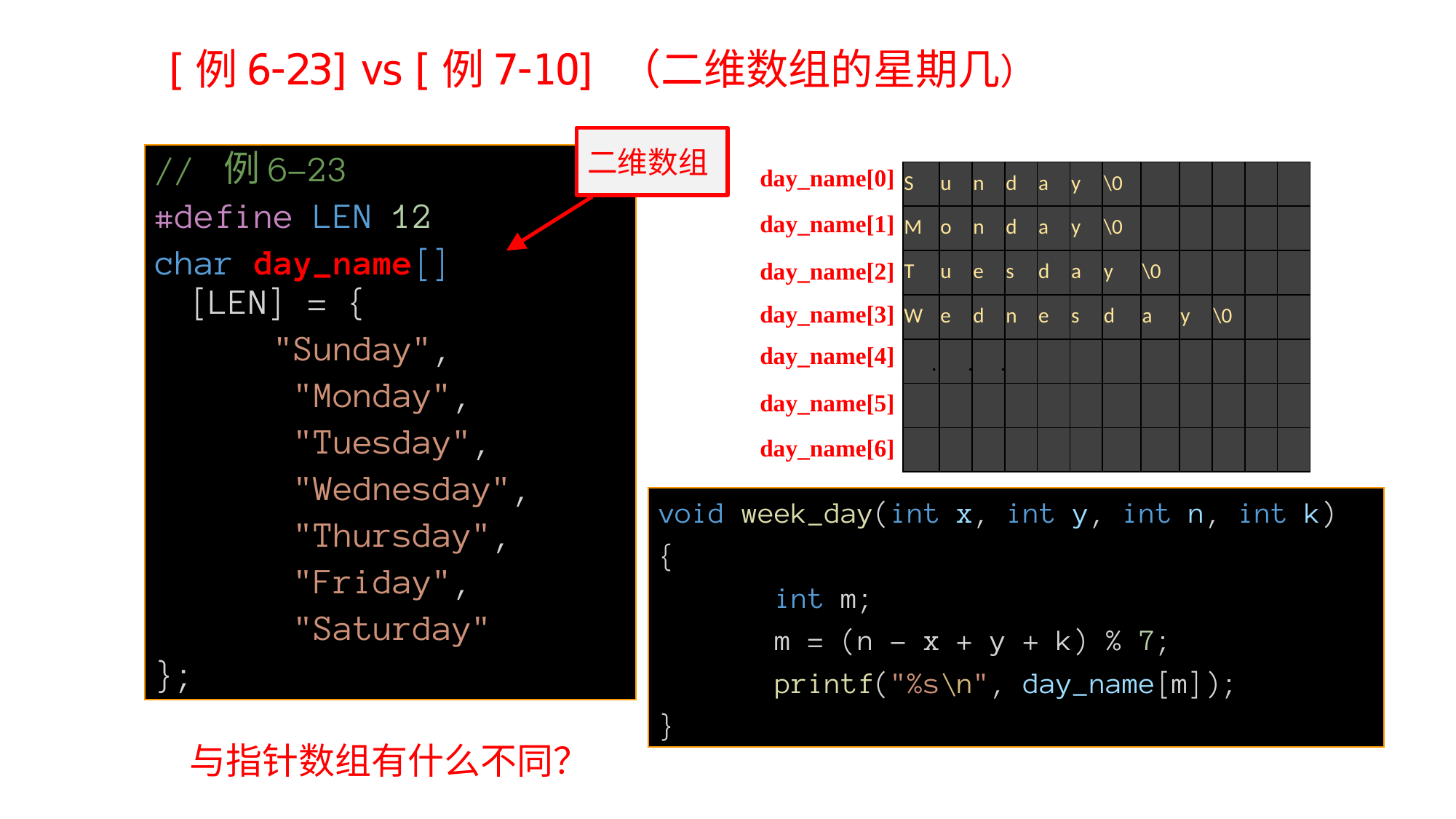

[例6-23] vs [例7-10] （二维数组的星期几）
二维数组
// 例6-23
#define LEN 12
char day_name[][LEN] = {
      "Sunday",
       "Monday",
       "Tuesday",
       "Wednesday",
       "Thursday",
       "Friday",
       "Saturday"
};
day_name[0]
| S | u | n | d | a | y | \0 |  |  |  |  |  |
| --- | --- | --- | --- | --- | --- | --- | --- | --- | --- | --- | --- |
| M | o | n | d | a | y | \0 |  |  |  |  |  |
| T | u | e | s | d | a | y | \0 |  |  |  |  |
| W | e | d | n | e | s | d | a | y | \0 |  |  |
| . | . | . |  |  |  |  |  |  |  |  |  |
|  |  |  |  |  |  |  |  |  |  |  |  |
|  |  |  |  |  |  |  |  |  |  |  |  |
day_name[1]
day_name[2]
day_name[3]
day_name[4]
day_name[5]
day_name[6]
void week_day(int x, int y, int n, int k)
{
       int m;
       m = (n - x + y + k) % 7;
       printf("%s\n", day_name[m]);
}
与指针数组有什么不同？